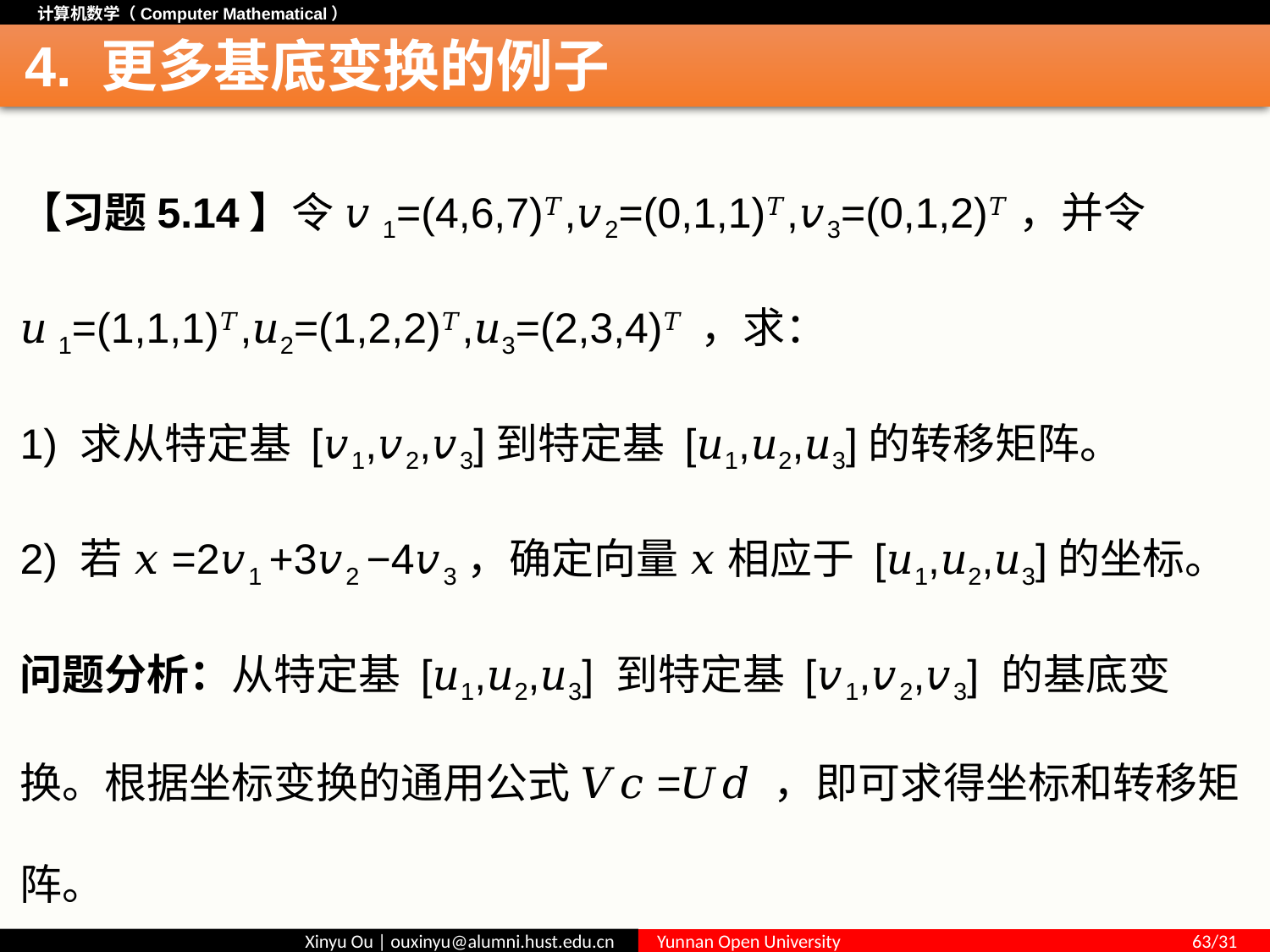

# 4. 更多基底变换的例子
【习题5.14】令 𝑣1=(4,6,7)𝑇,𝑣2=(0,1,1)𝑇,𝑣3=(0,1,2)𝑇，并令 𝑢1=(1,1,1)𝑇,𝑢2=(1,2,2)𝑇,𝑢3=(2,3,4)𝑇 ，求：
1) 求从特定基 [𝑣1,𝑣2,𝑣3]到特定基 [𝑢1,𝑢2,𝑢3]的转移矩阵。
2) 若 𝑥=2𝑣1 +3𝑣2 −4𝑣3，确定向量 𝑥 相应于 [𝑢1,𝑢2,𝑢3]的坐标。
问题分析：从特定基 [𝑢1,𝑢2,𝑢3] 到特定基 [𝑣1,𝑣2,𝑣3] 的基底变换。根据坐标变换的通用公式 𝑉𝑐=𝑈𝑑 ，即可求得坐标和转移矩阵。